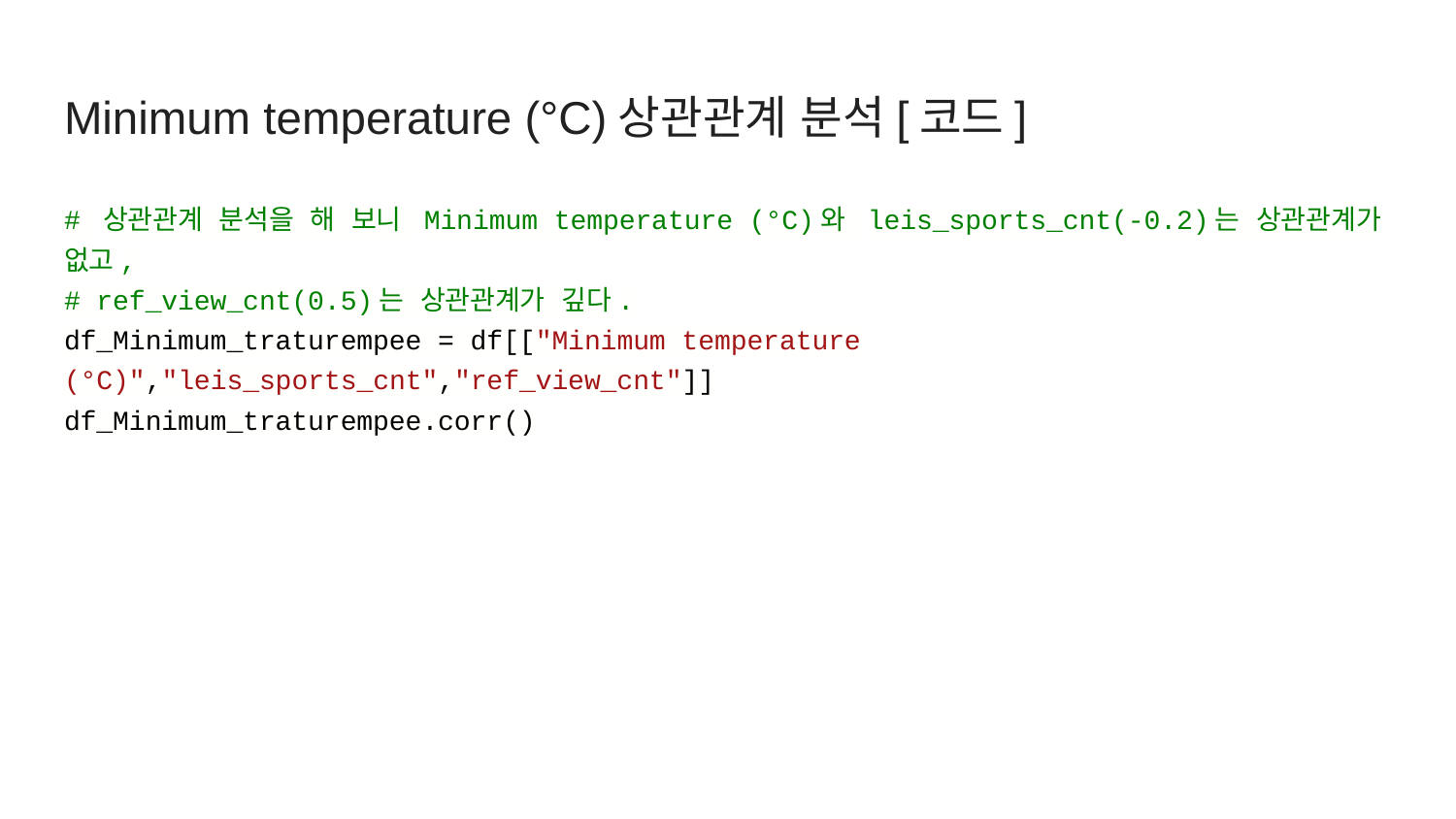

# Minimum temperature (°C)상관관계 분석[코드]
# 상관관계 분석을 해 보니 Minimum temperature (°C)와 leis_sports_cnt(-0.2)는 상관관계가 없고,
# ref_view_cnt(0.5)는 상관관계가 깊다.
df_Minimum_traturempee = df[["Minimum temperature (°C)","leis_sports_cnt","ref_view_cnt"]]
df_Minimum_traturempee.corr()